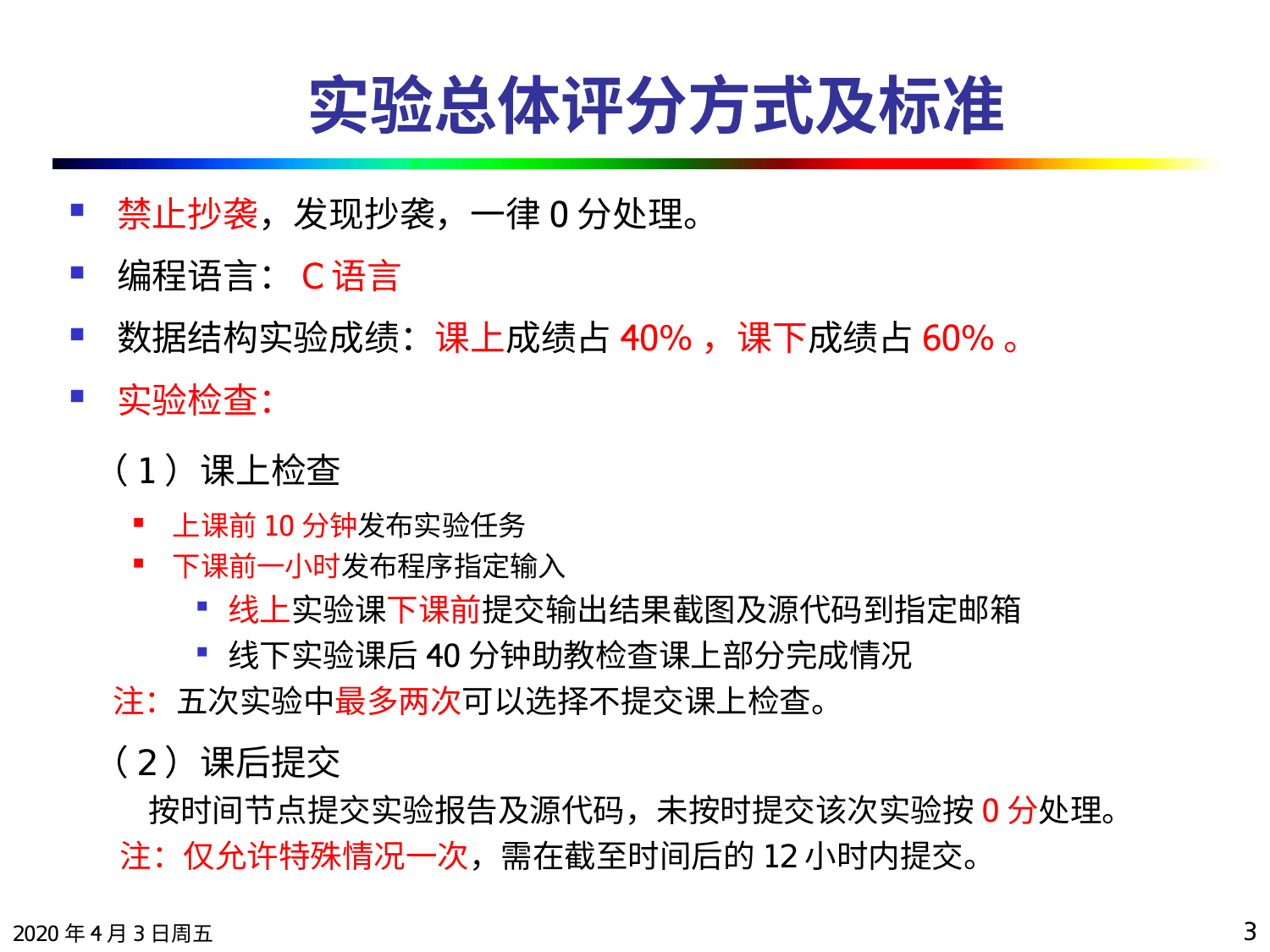

# 实验总体评分方式及标准
禁止抄袭，发现抄袭，一律0分处理。
编程语言：C语言
数据结构实验成绩：课上成绩占40%，课下成绩占60%。
实验检查：
  （1）课上检查
上课前10分钟发布实验任务
下课前一小时发布程序指定输入
线上实验课下课前提交输出结果截图及源代码到指定邮箱
线下实验课后40分钟助教检查课上部分完成情况
     注：五次实验中最多两次可以选择不提交课上检查。
  （2）课后提交
          按时间节点提交实验报告及源代码，未按时提交该次实验按0分处理。
      注：仅允许特殊情况一次，需在截至时间后的12小时内提交。

2020年4月3日周五
3